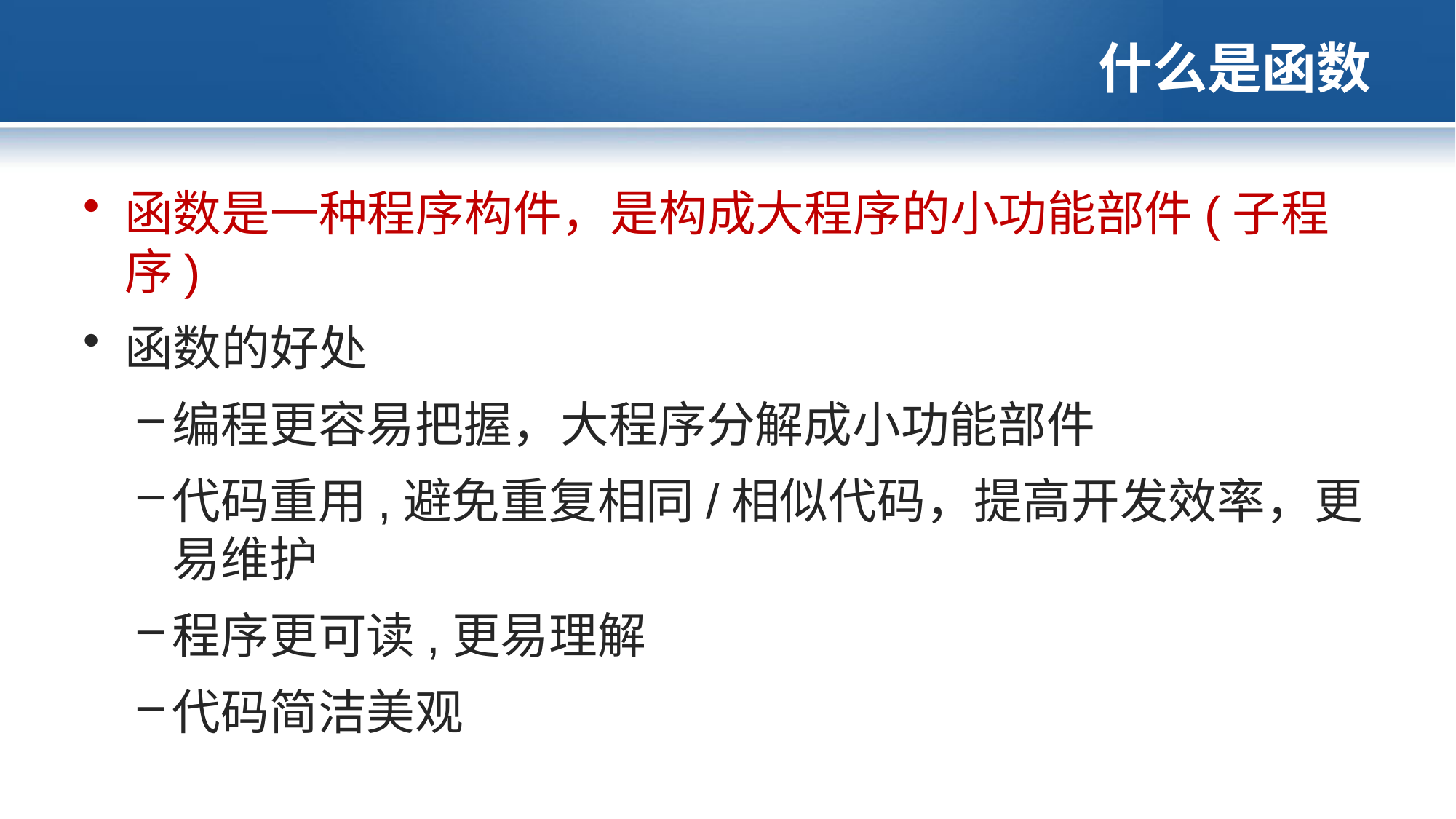

# 什么是函数
函数是一种程序构件，是构成大程序的小功能部件(子程序)
函数的好处
编程更容易把握，大程序分解成小功能部件
代码重用,避免重复相同/相似代码，提高开发效率，更易维护
程序更可读,更易理解
代码简洁美观